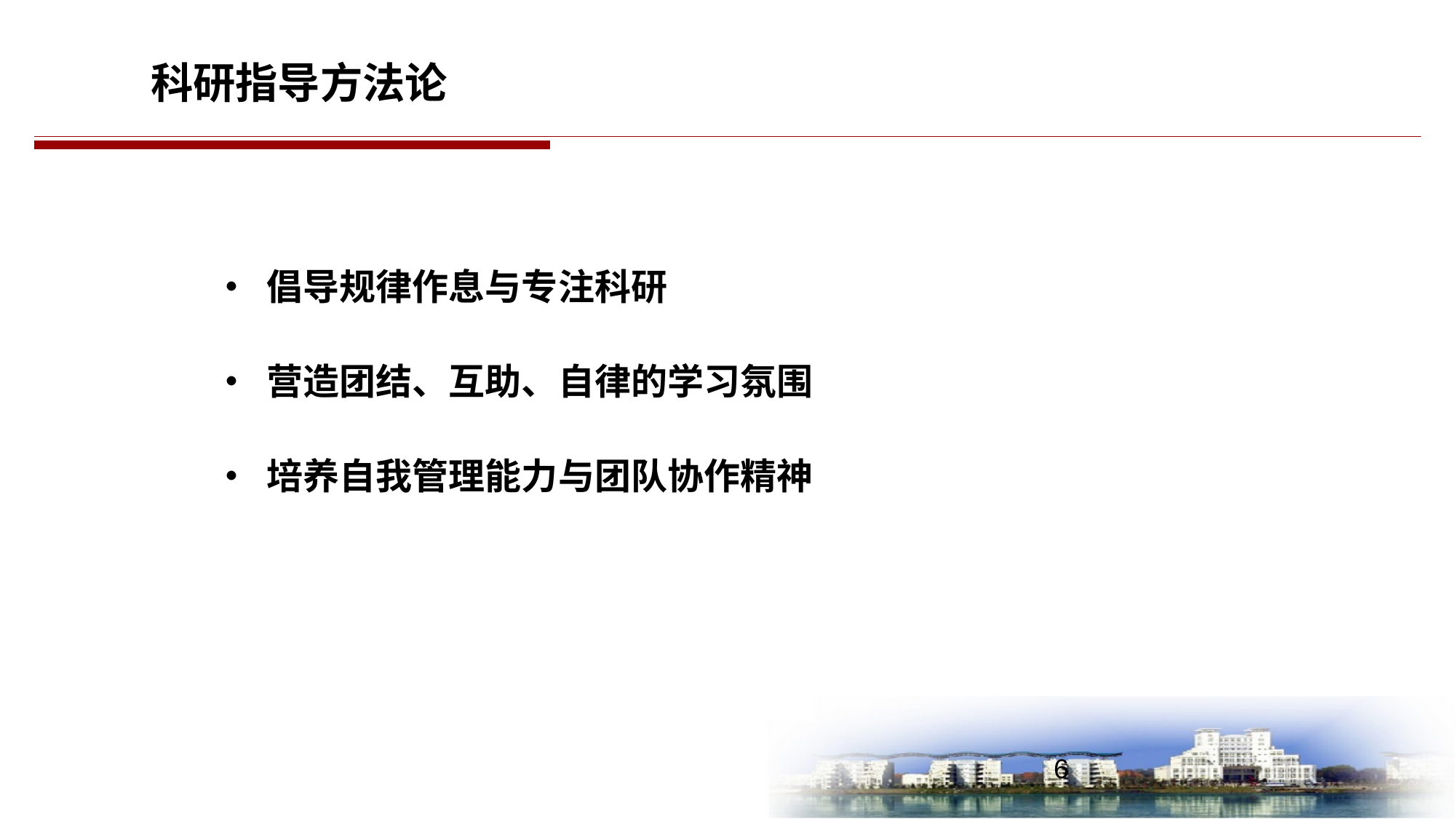

科研指导方法论
• 倡导规律作息与专注科研
• 营造团结、互助、自律的学习氛围
• 培养自我管理能力与团队协作精神
6